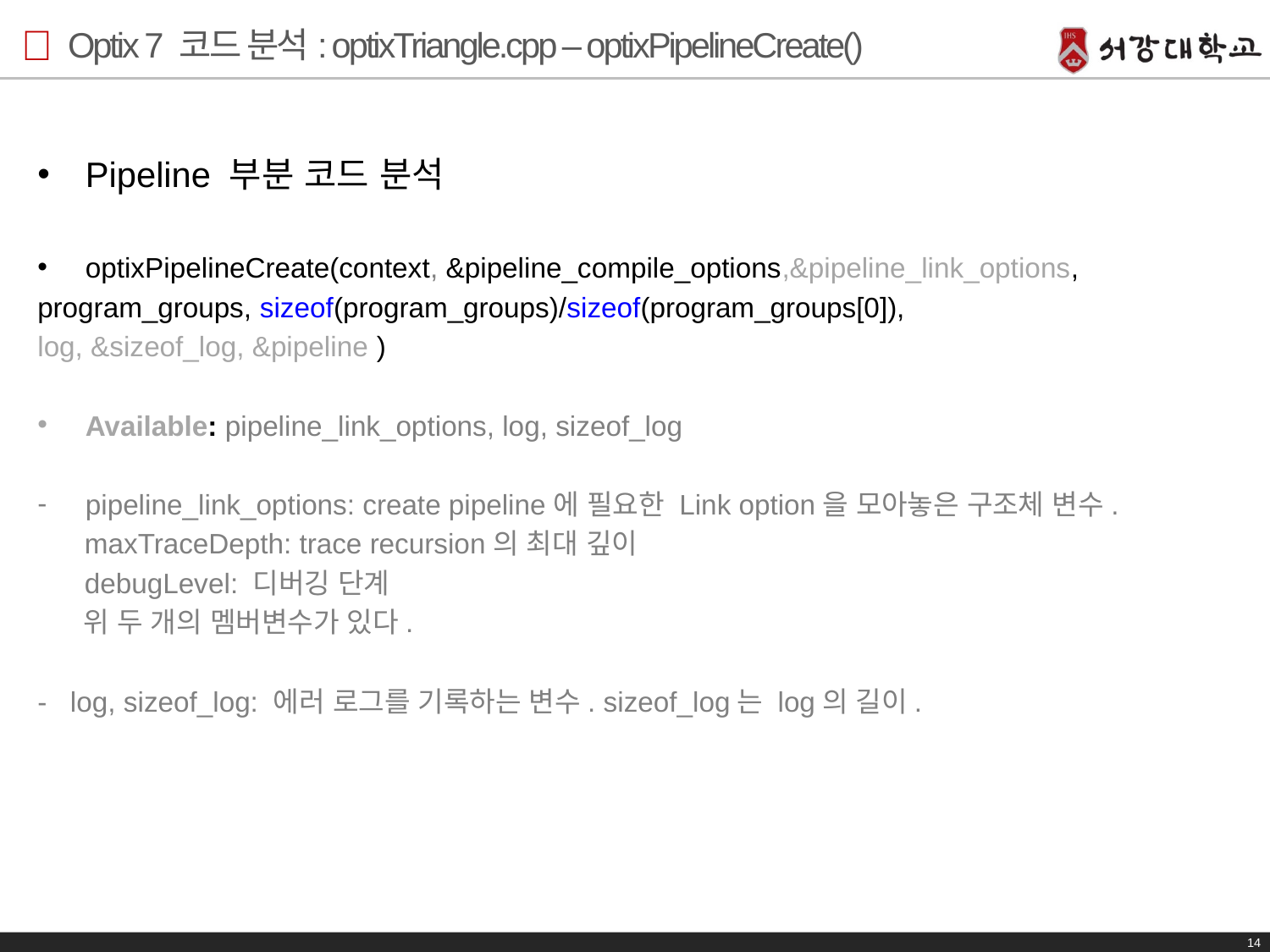

# Optix 7 코드 분석: optixTriangle.cpp – optixPipelineCreate()
Pipeline 부분 코드 분석

optixPipelineCreate(context, &pipeline_compile_options,&pipeline_link_options,
program_groups, sizeof(program_groups)/sizeof(program_groups[0]),
log, &sizeof_log, &pipeline )

Available: pipeline_link_options, log, sizeof_log

pipeline_link_options: create pipeline에 필요한 Link option을 모아놓은 구조체 변수.
      maxTraceDepth: trace recursion의 최대 깊이
      debugLevel: 디버깅 단계
     위 두 개의 멤버변수가 있다.

-   log, sizeof_log: 에러 로그를 기록하는 변수. sizeof_log는 log의 길이.
14